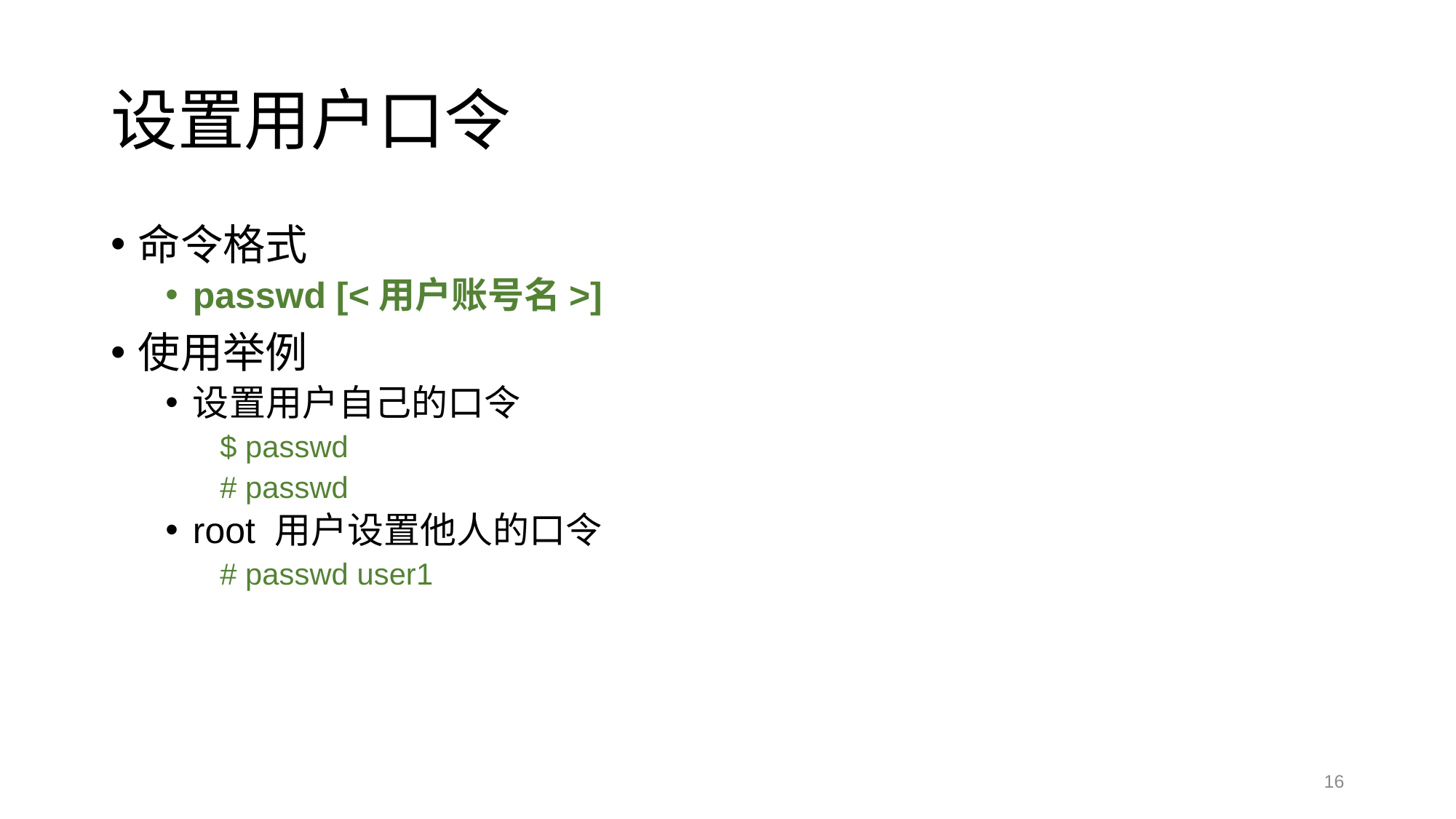

# 设置用户口令
命令格式
passwd [<用户账号名>]
使用举例
设置用户自己的口令
$ passwd
# passwd
root 用户设置他人的口令
# passwd user1

16